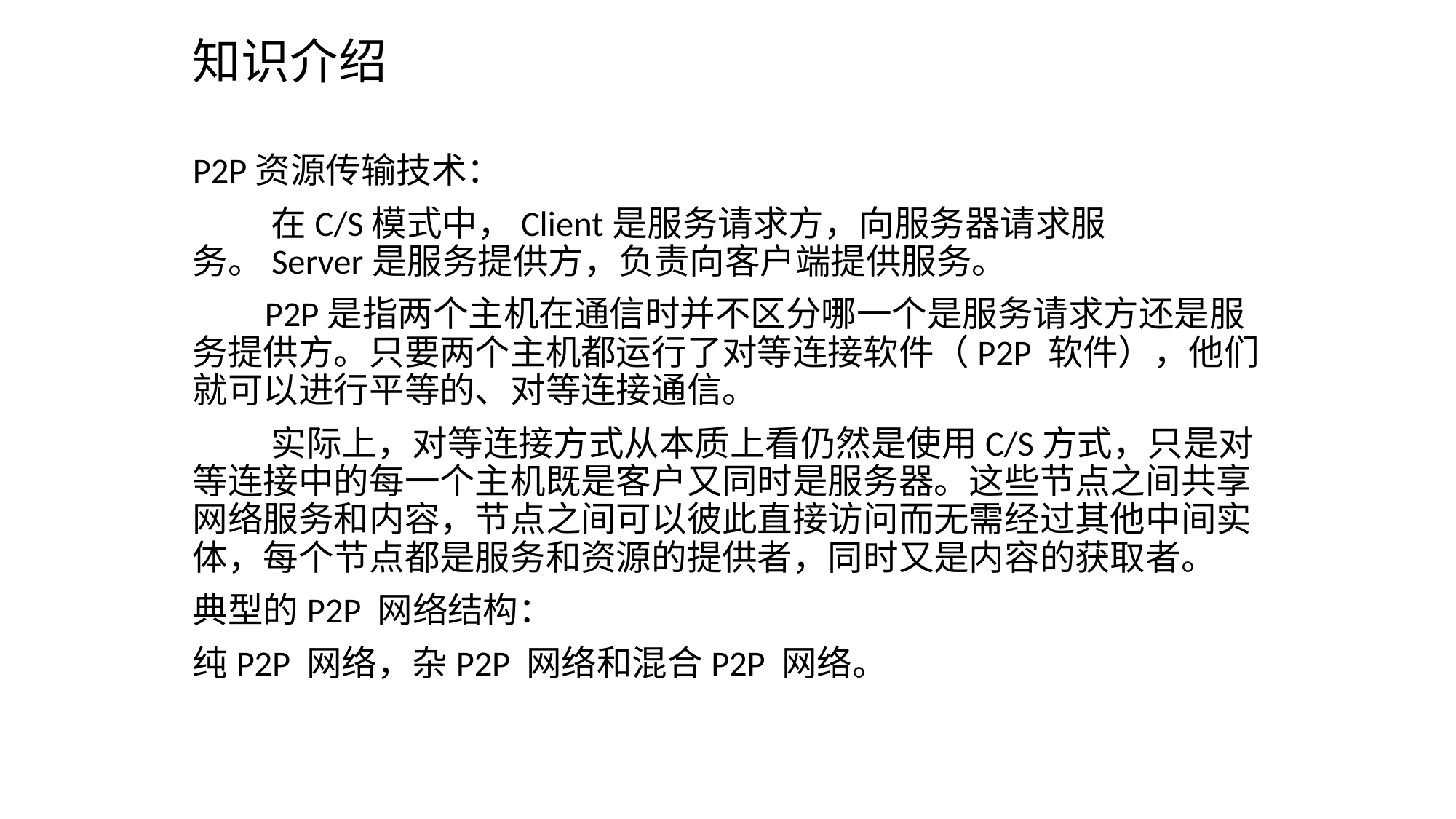

# 知识介绍
P2P资源传输技术：
         在C/S模式中，Client是服务请求方，向服务器请求服务。Server是服务提供方，负责向客户端提供服务。
         P2P是指两个主机在通信时并不区分哪一个是服务请求方还是服务提供方。只要两个主机都运行了对等连接软件（P2P 软件），他们就可以进行平等的、对等连接通信。
         实际上，对等连接方式从本质上看仍然是使用C/S方式，只是对等连接中的每一个主机既是客户又同时是服务器。这些节点之间共享网络服务和内容，节点之间可以彼此直接访问而无需经过其他中间实体，每个节点都是服务和资源的提供者，同时又是内容的获取者。
典型的P2P 网络结构：
纯P2P 网络，杂P2P 网络和混合P2P 网络。